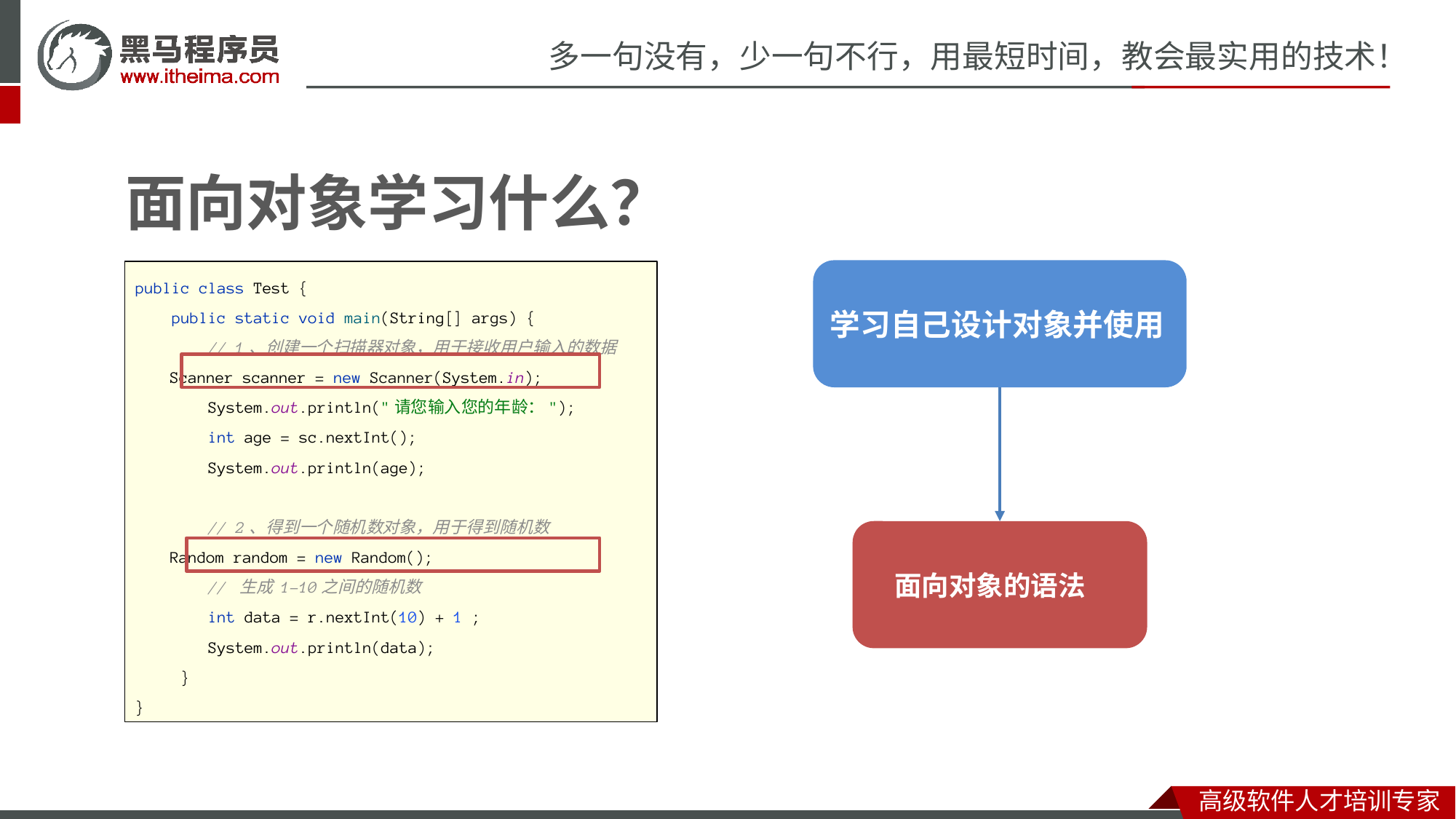

面向对象学习什么？
学习自己设计对象并使用
public class Test {
    public static void main(String[] args) {
        // 1、创建一个扫描器对象，用于接收用户输入的数据
        Scanner scanner = new Scanner(System.in);
        System.out.println("请您输入您的年龄：");
        int age = sc.nextInt();
        System.out.println(age);
        // 2、得到一个随机数对象，用于得到随机数
        Random random = new Random();
        // 生成 1-10之间的随机数
        int data = r.nextInt(10) + 1 ;
        System.out.println(data);
     }
}

   面向对象的语法